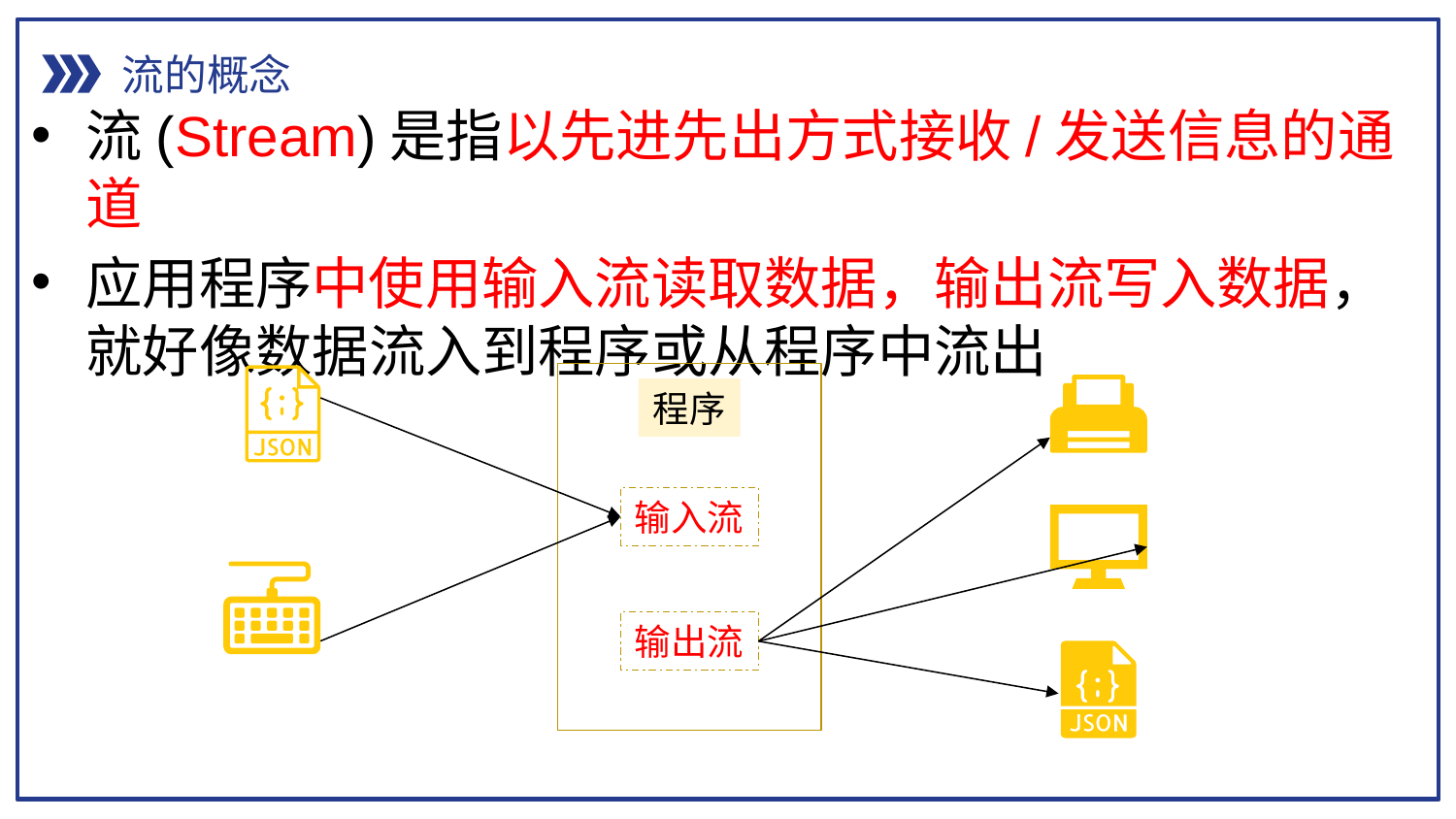

流的概念

流(Stream)是指以先进先出方式接收/发送信息的通道
应用程序中使用输入流读取数据，输出流写入数据，就好像数据流入到程序或从程序中流出

程序
输入流

输出流